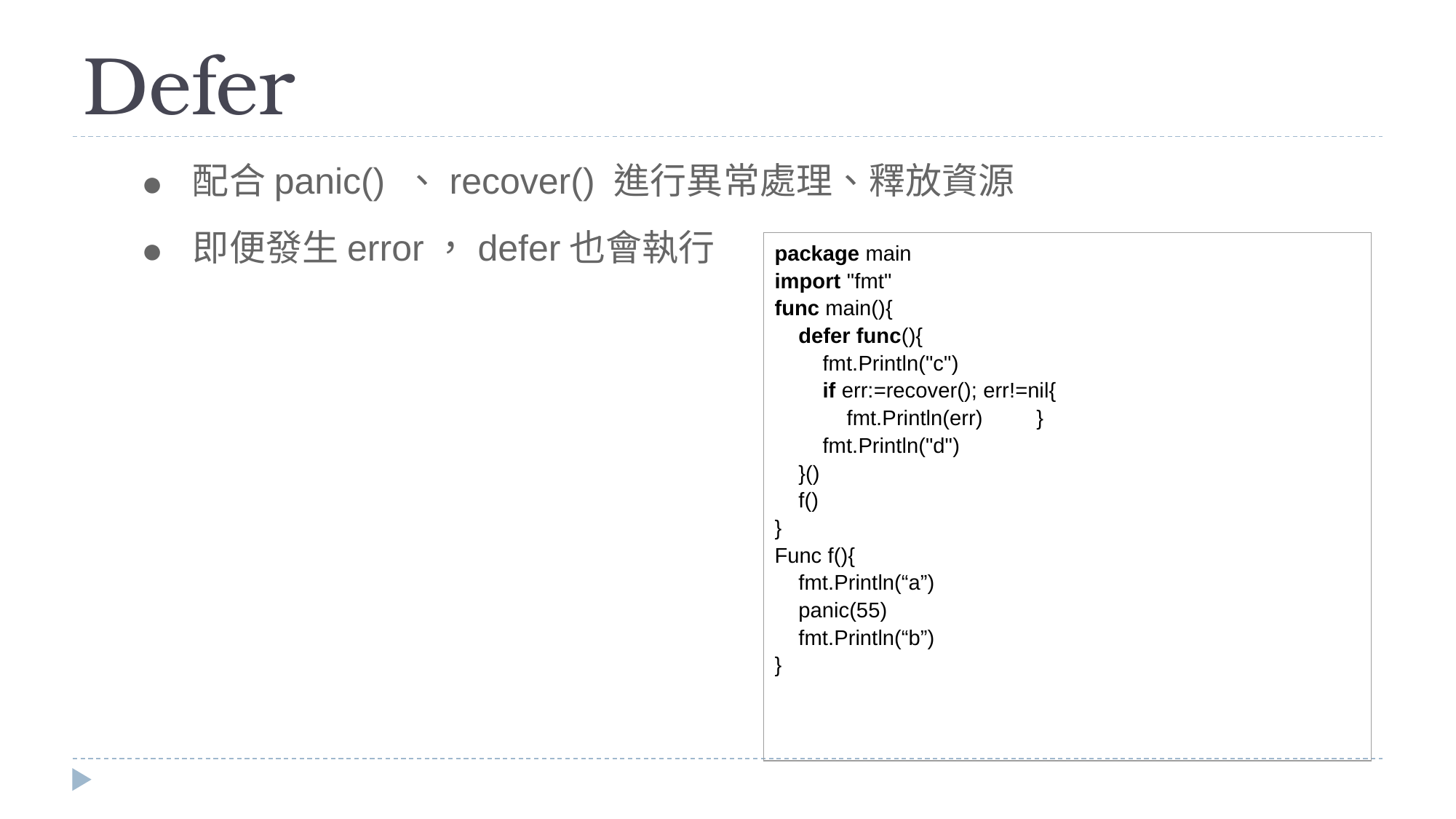

# Defer
配合panic() 、recover() 進行異常處理、釋放資源
即便發生error，defer也會執行

| package main   import "fmt"   func main(){      defer func(){         fmt.Println("c")          if err:=recover(); err!=nil{              fmt.Println(err) 5      }          fmt.Println("d")      }()      f() }   Func f(){ fmt.Println(“a”) panic(55) fmt.Println(“b”) } |
| --- |